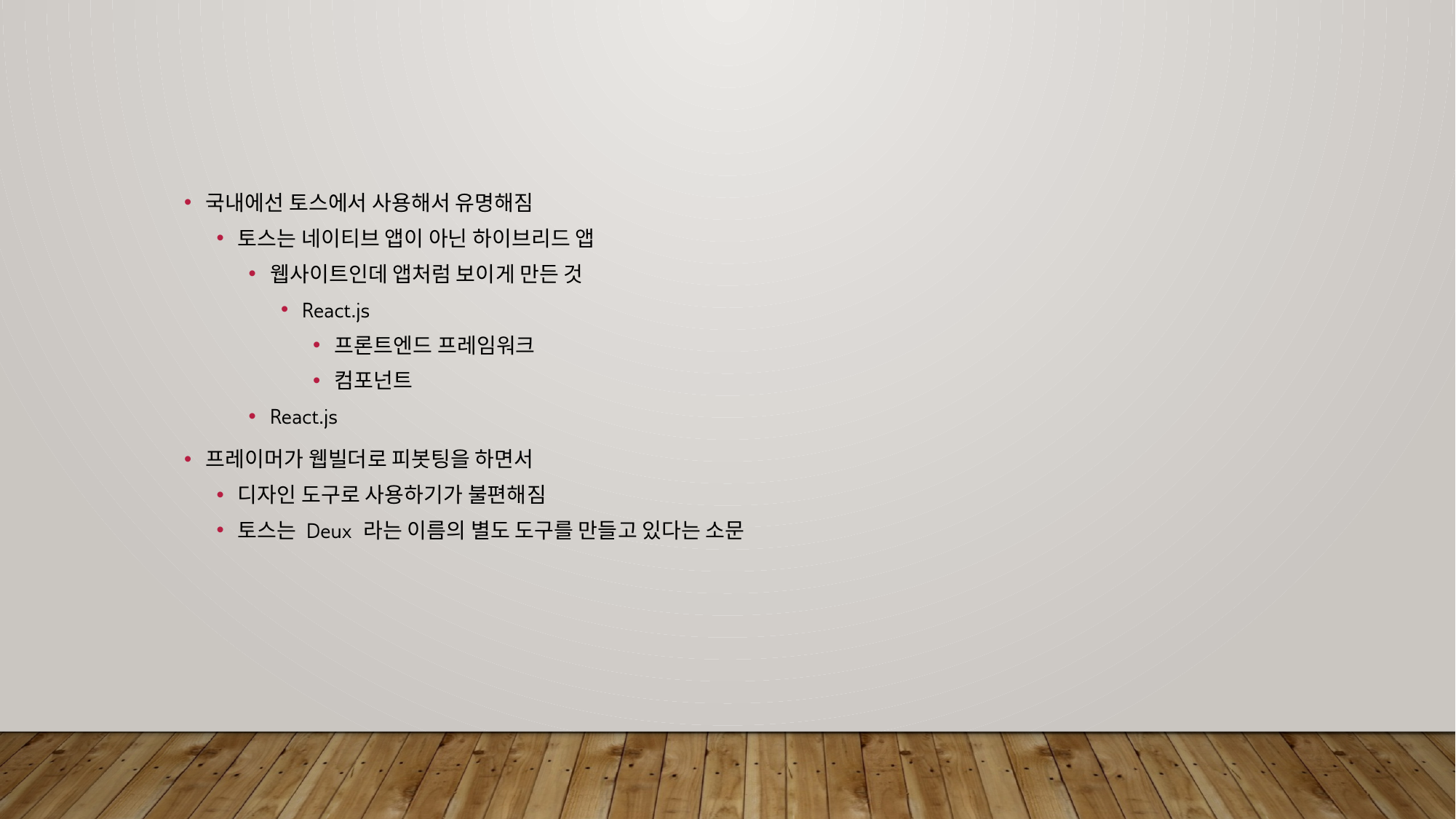

국내에선 토스에서 사용해서 유명해짐
토스는 네이티브 앱이 아닌 하이브리드 앱
웹사이트인데 앱처럼 보이게 만든 것
React.js
프론트엔드 프레임워크
컴포넌트
React.js
프레이머가 웹빌더로 피봇팅을 하면서
디자인 도구로 사용하기가 불편해짐
토스는 Deux 라는 이름의 별도 도구를 만들고 있다는 소문